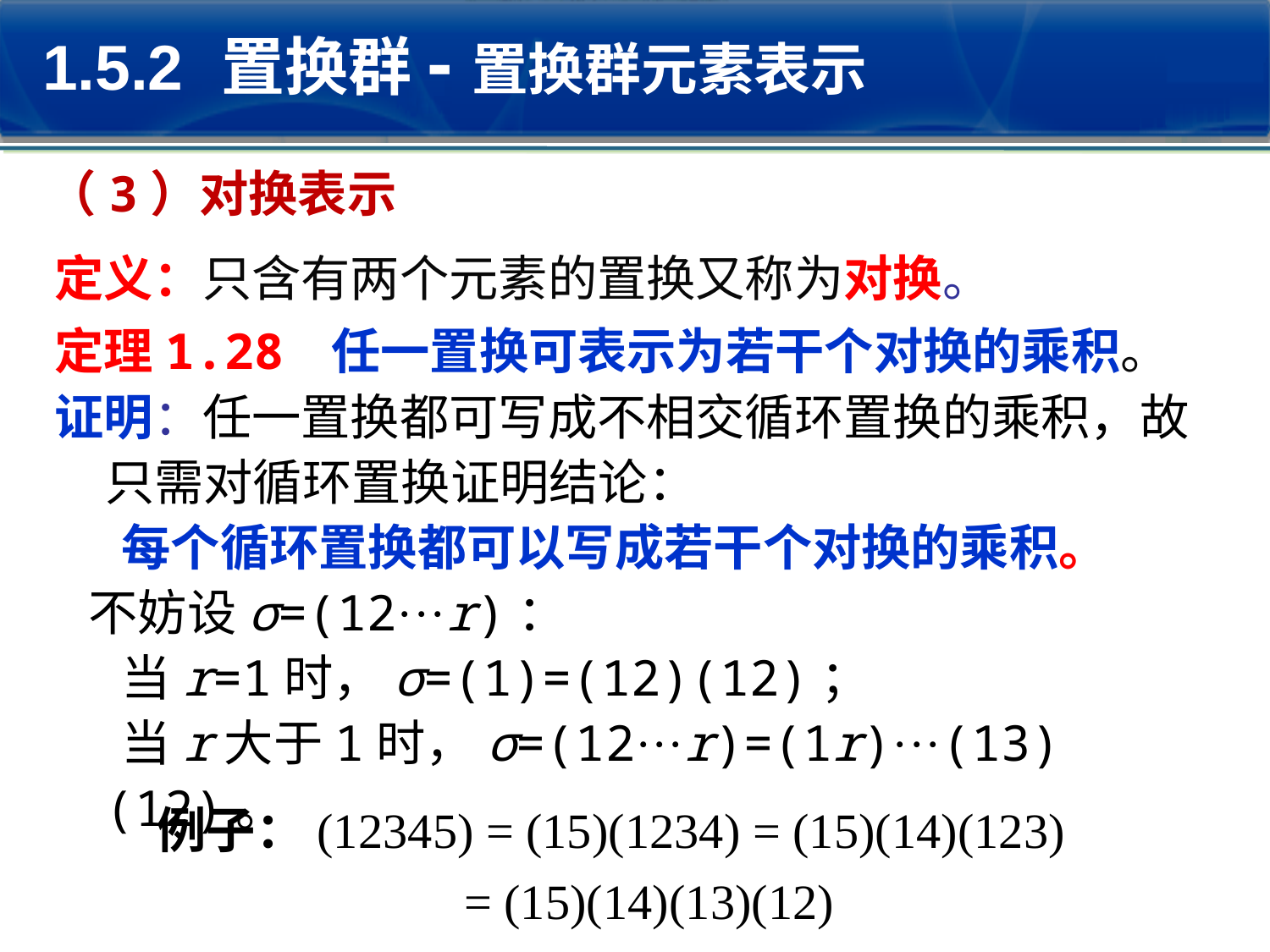

1.5.2 置换群-置换群元素表示
（3）对换表示
定义：只含有两个元素的置换又称为对换。
定理1.28 任一置换可表示为若干个对换的乘积。
证明：任一置换都可写成不相交循环置换的乘积，故只需对循环置换证明结论：
     每个循环置换都可以写成若干个对换的乘积。
  不妨设σ=(12···r)：
     当r=1时，σ=(1)=(12)(12)；
     当r大于1时，σ=(12···r)=(1r)···(13)(12)。
例子：(12345) = (15)(1234) = (15)(14)(123)
                         = (15)(14)(13)(12)